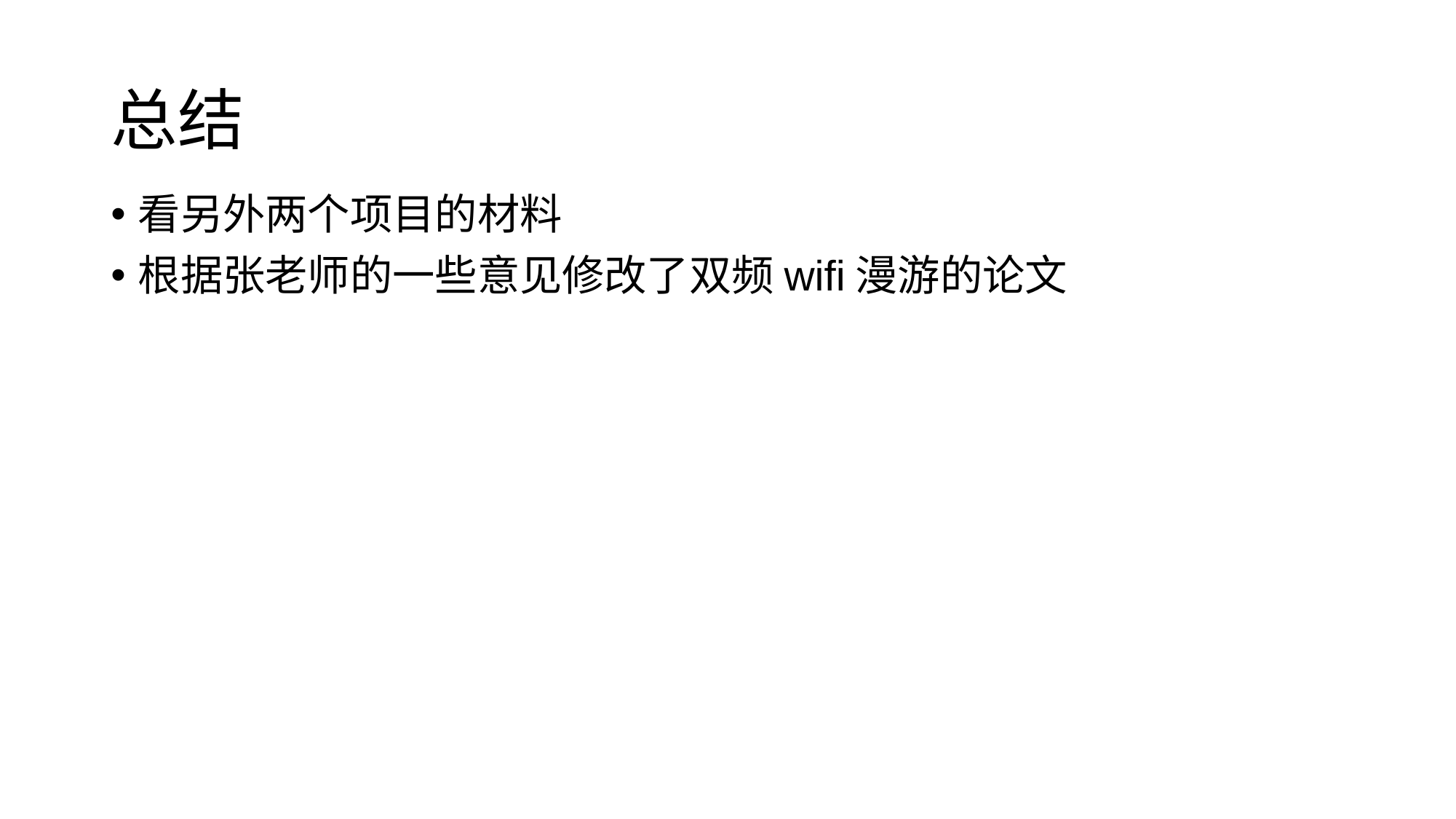

# 总结
看另外两个项目的材料
根据张老师的一些意见修改了双频wifi漫游的论文